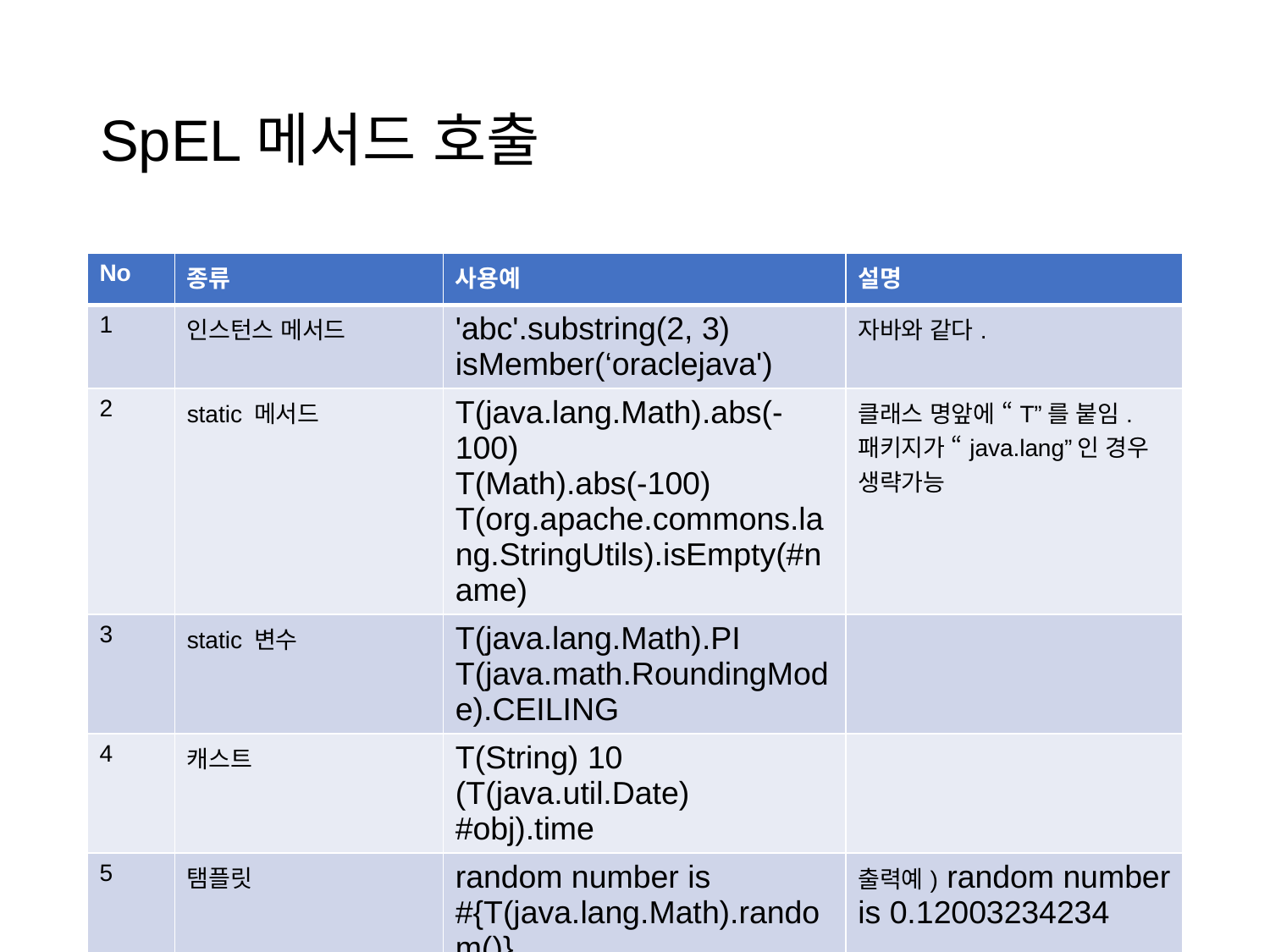

# SpEL메서드 호출
| No | 종류 | 사용예 | 설명 |
| --- | --- | --- | --- |
| 1 | 인스턴스 메서드 | 'abc'.substring(2, 3) isMember(‘oraclejava') | 자바와 같다. |
| 2 | static 메서드 | T(java.lang.Math).abs(-100) T(Math).abs(-100) T(org.apache.commons.lang.StringUtils).isEmpty(#name) | 클래스 명앞에 “T”를 붙임. 패키지가 “java.lang”인 경우 생략가능 |
| 3 | static 변수 | T(java.lang.Math).PI T(java.math.RoundingMode).CEILING |  |
| 4 | 캐스트 | T(String) 10 (T(java.util.Date) #obj).time |  |
| 5 | 탬플릿 | random number is #{T(java.lang.Math).random()} | 출력예) random number is 0.12003234234 |
127